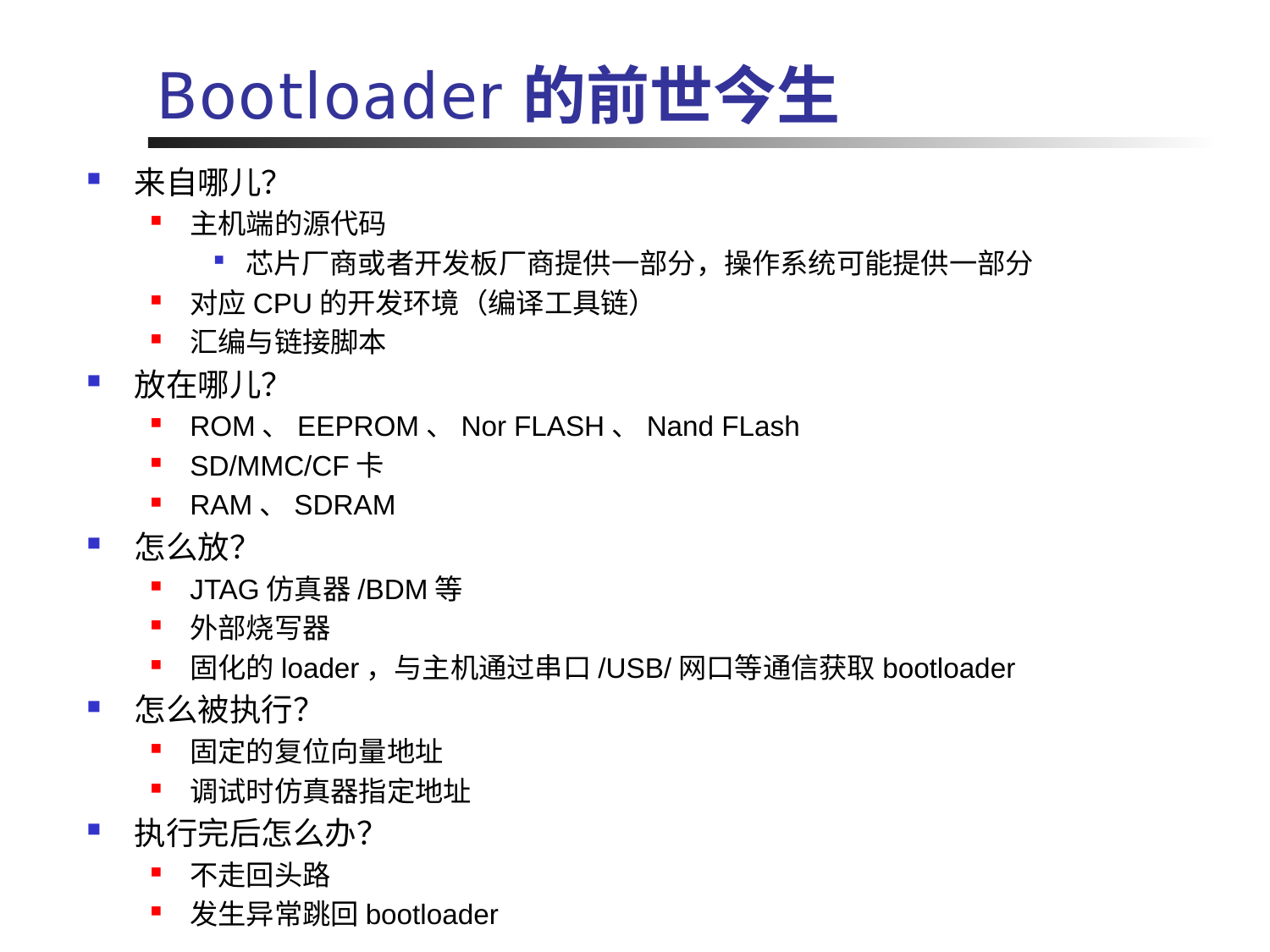

# Bootloader的前世今生
来自哪儿？
主机端的源代码
芯片厂商或者开发板厂商提供一部分，操作系统可能提供一部分
对应CPU的开发环境（编译工具链）
汇编与链接脚本
放在哪儿？
ROM、EEPROM、Nor FLASH、Nand FLash
SD/MMC/CF卡
RAM、SDRAM
怎么放？
JTAG仿真器/BDM等
外部烧写器
固化的loader，与主机通过串口/USB/网口等通信获取bootloader
怎么被执行？
固定的复位向量地址
调试时仿真器指定地址
执行完后怎么办？
不走回头路
发生异常跳回bootloader